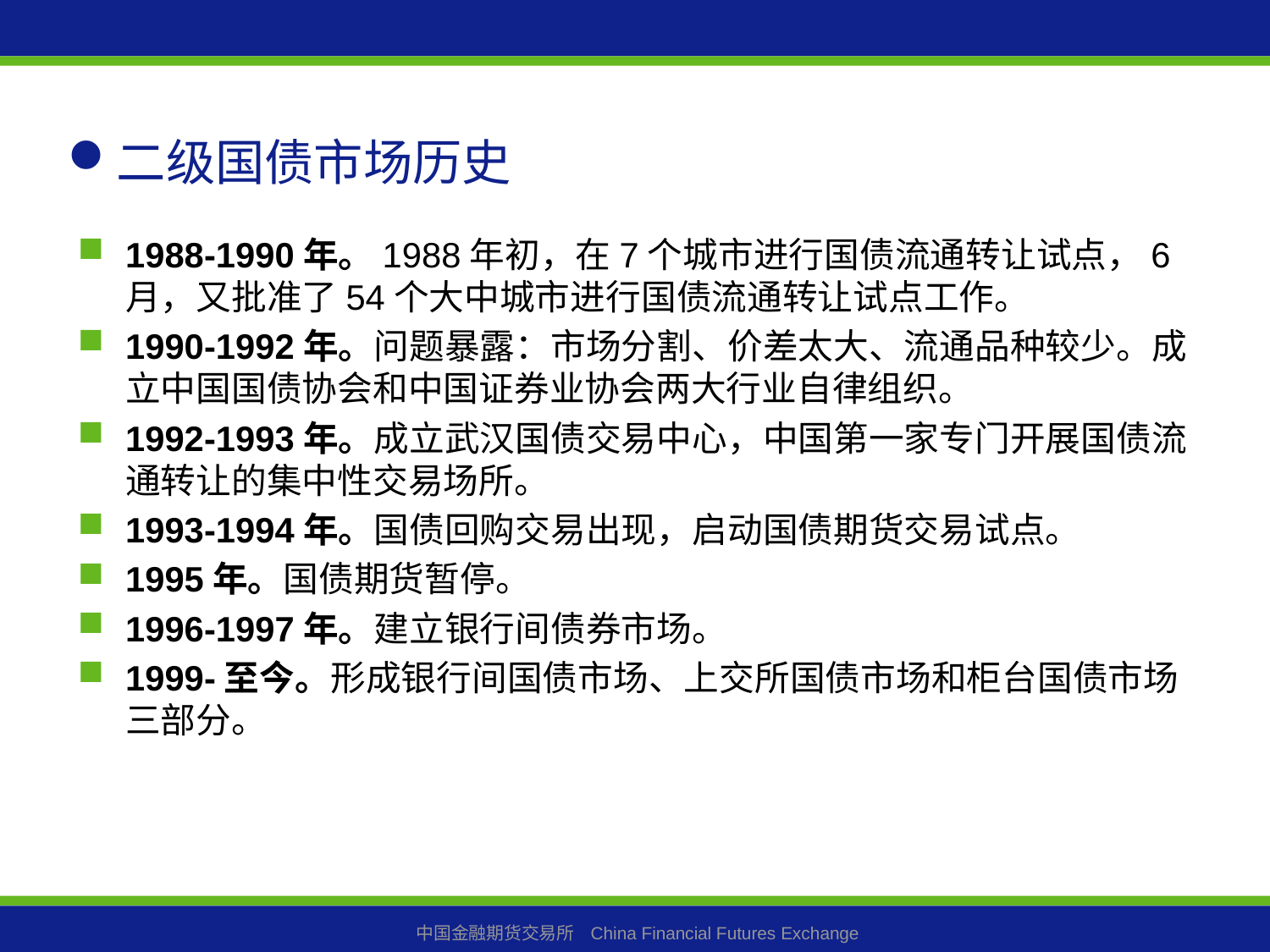

二级国债市场历史
1988-1990年。1988年初，在7个城市进行国债流通转让试点，6月，又批准了54个大中城市进行国债流通转让试点工作。
1990-1992年。问题暴露：市场分割、价差太大、流通品种较少。成立中国国债协会和中国证券业协会两大行业自律组织。
1992-1993年。成立武汉国债交易中心，中国第一家专门开展国债流通转让的集中性交易场所。
1993-1994年。国债回购交易出现，启动国债期货交易试点。
1995年。国债期货暂停。
1996-1997年。建立银行间债券市场。
1999-至今。形成银行间国债市场、上交所国债市场和柜台国债市场三部分。